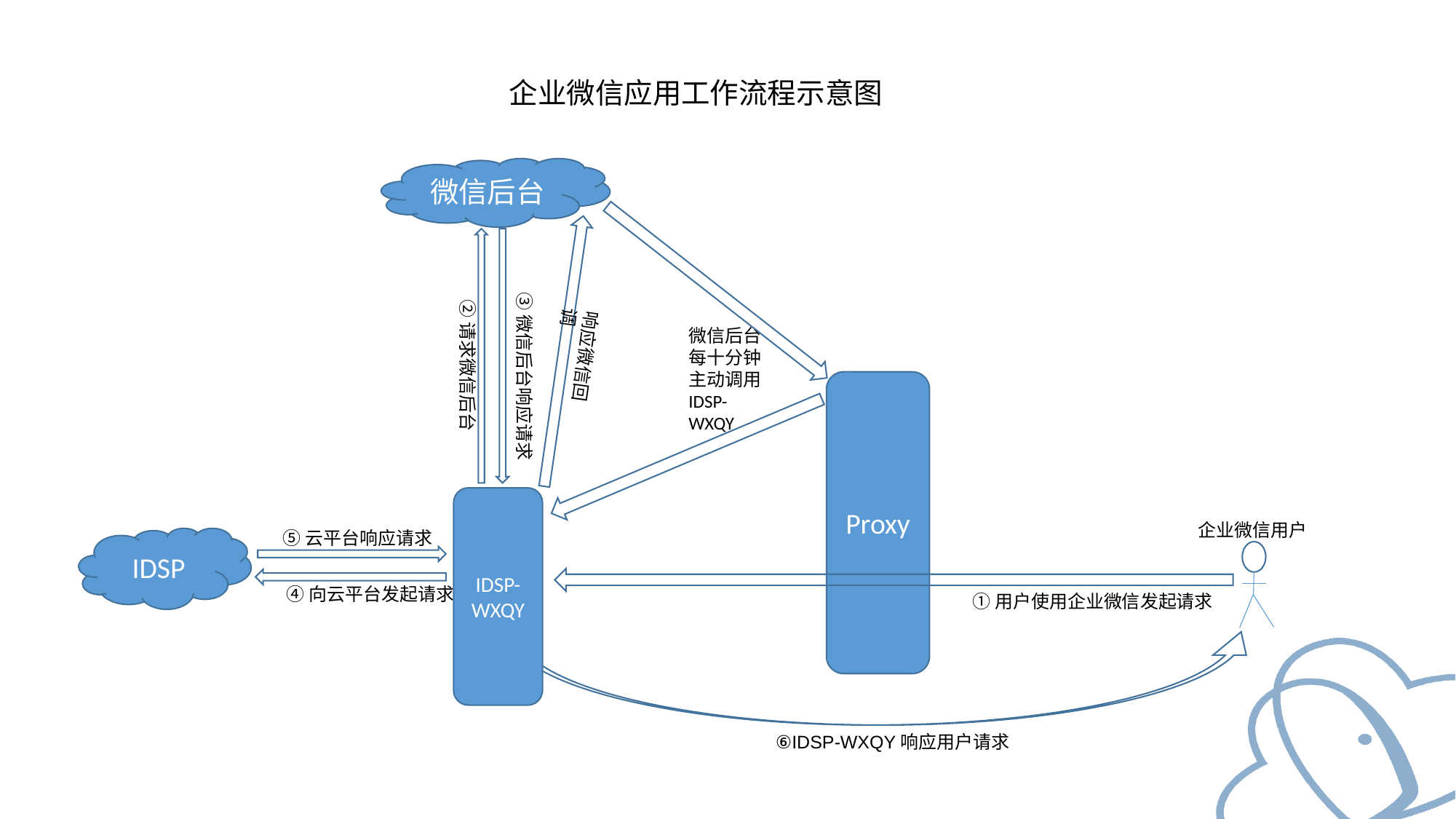

企业微信应用工作流程示意图
微信后台

③微信后台响应请求
②请求微信后台
微信后台每十分钟主动调用IDSP-WXQY
Proxy
⑤云平台响应请求
IDSP

④向云平台发起请求
①用户使用企业微信发起请求

⑥IDSP-WXQY响应用户请求
企业微信用户

响应微信回调

IDSP-WXQY